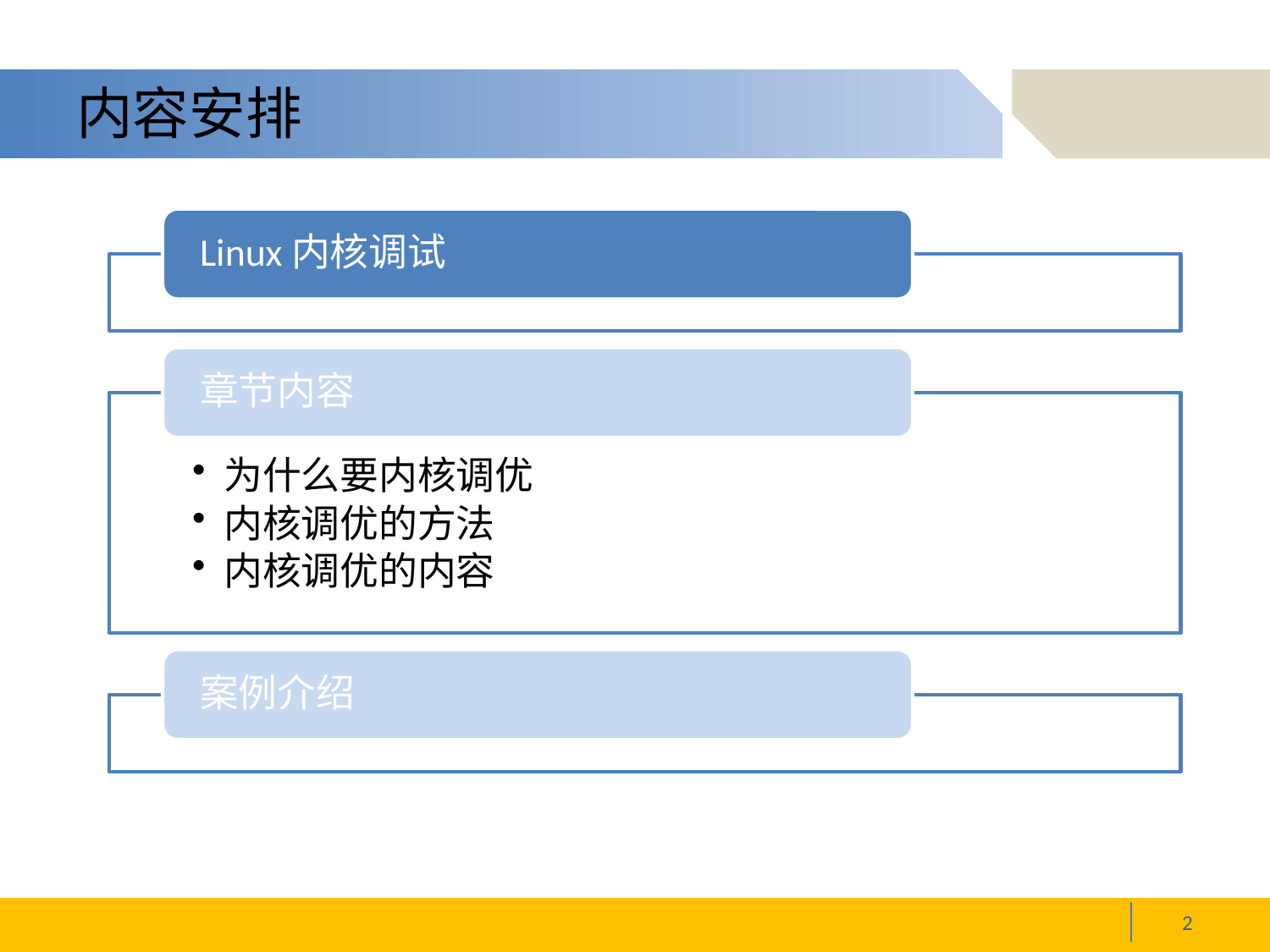

# 内容安排
Linux内核调试
为什么要内核调优
内核调优的方法
内核调优的内容
章节内容
案例介绍
2